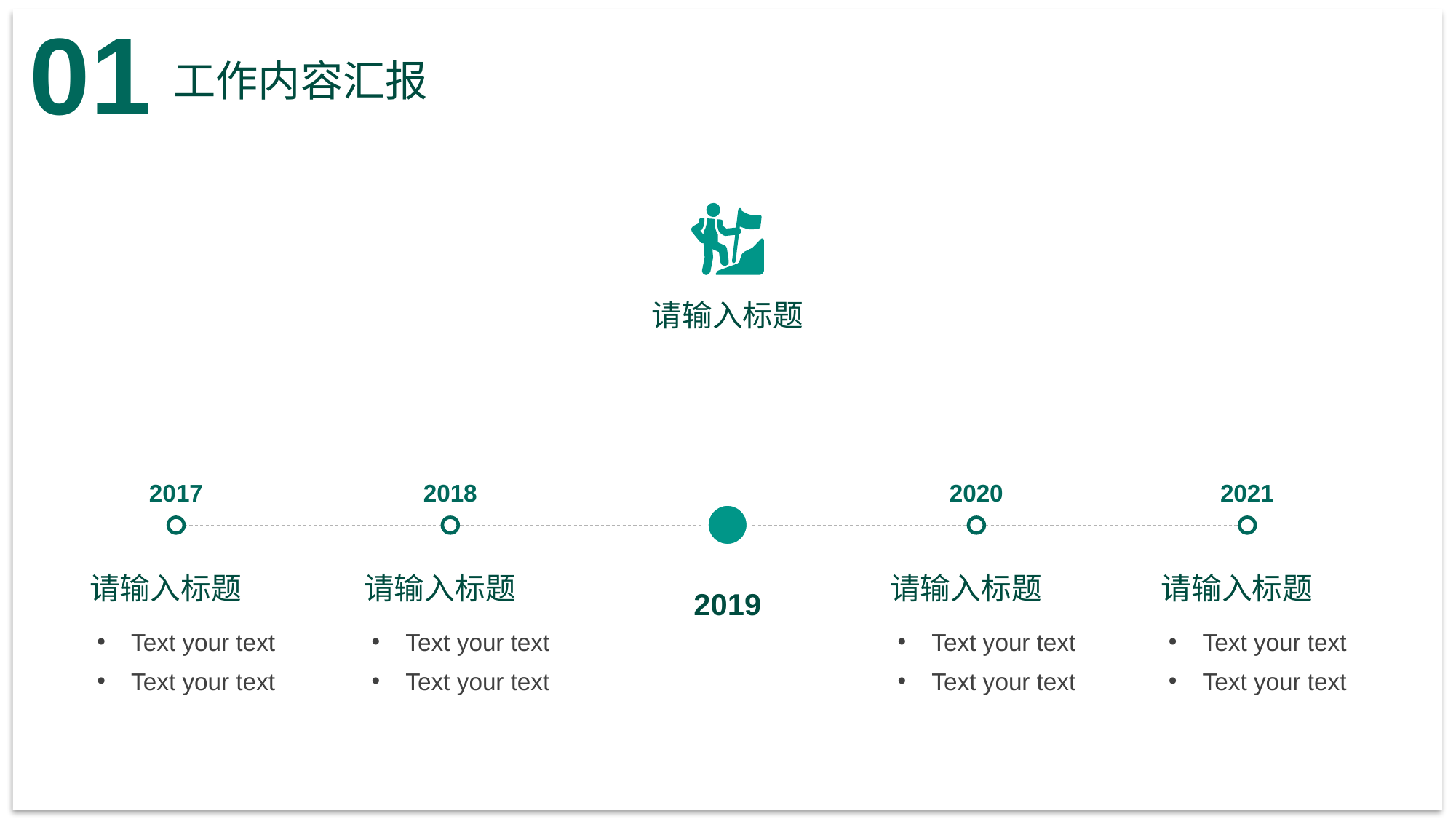

01
工作内容汇报

请输入标题
2017
2018
2020
2021

请输入标题
Text your text
Text your text
请输入标题
Text your text
Text your text
请输入标题
Text your text
Text your text
请输入标题
Text your text
Text your text
2019